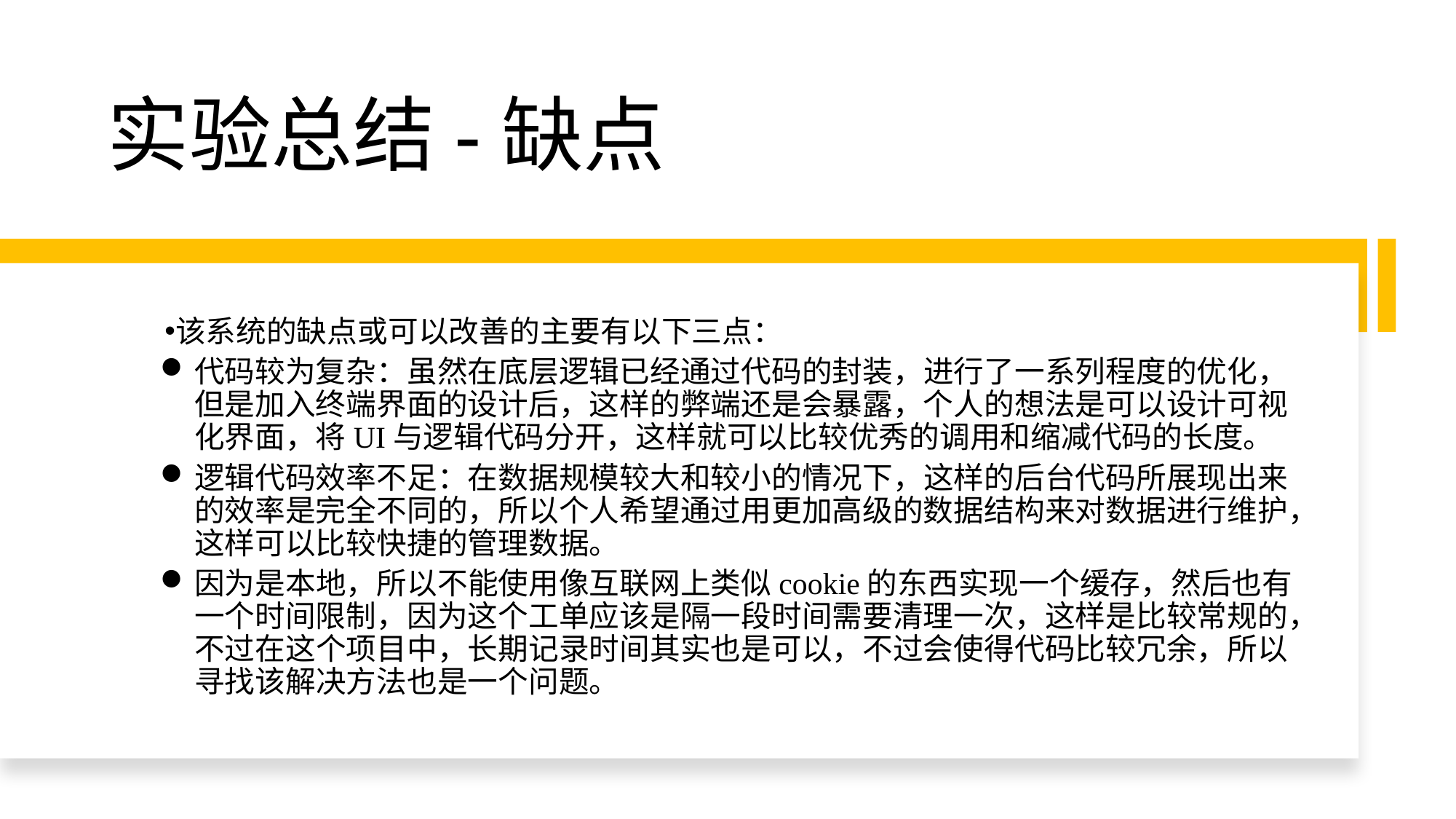

# 实验总结-缺点

该系统的缺点或可以改善的主要有以下三点：
代码较为复杂：虽然在底层逻辑已经通过代码的封装，进行了一系列程度的优化，但是加入终端界面的设计后，这样的弊端还是会暴露，个人的想法是可以设计可视化界面，将UI与逻辑代码分开，这样就可以比较优秀的调用和缩减代码的长度。
逻辑代码效率不足：在数据规模较大和较小的情况下，这样的后台代码所展现出来的效率是完全不同的，所以个人希望通过用更加高级的数据结构来对数据进行维护，这样可以比较快捷的管理数据。
因为是本地，所以不能使用像互联网上类似cookie的东西实现一个缓存，然后也有一个时间限制，因为这个工单应该是隔一段时间需要清理一次，这样是比较常规的，不过在这个项目中，长期记录时间其实也是可以，不过会使得代码比较冗余，所以寻找该解决方法也是一个问题。